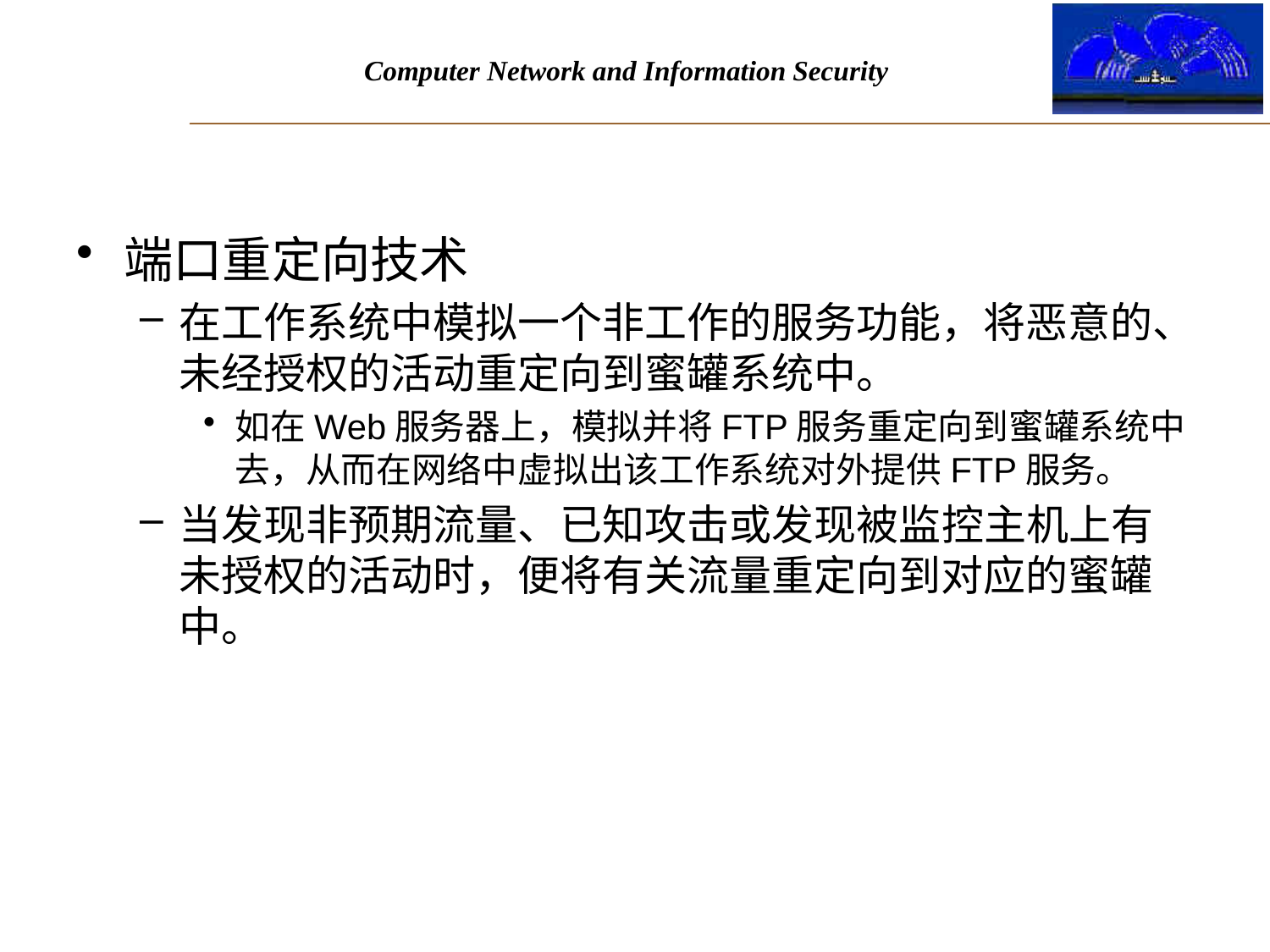

#
端口重定向技术
在工作系统中模拟一个非工作的服务功能，将恶意的、未经授权的活动重定向到蜜罐系统中。
如在Web服务器上，模拟并将FTP服务重定向到蜜罐系统中去，从而在网络中虚拟出该工作系统对外提供FTP服务。
当发现非预期流量、已知攻击或发现被监控主机上有未授权的活动时，便将有关流量重定向到对应的蜜罐中。